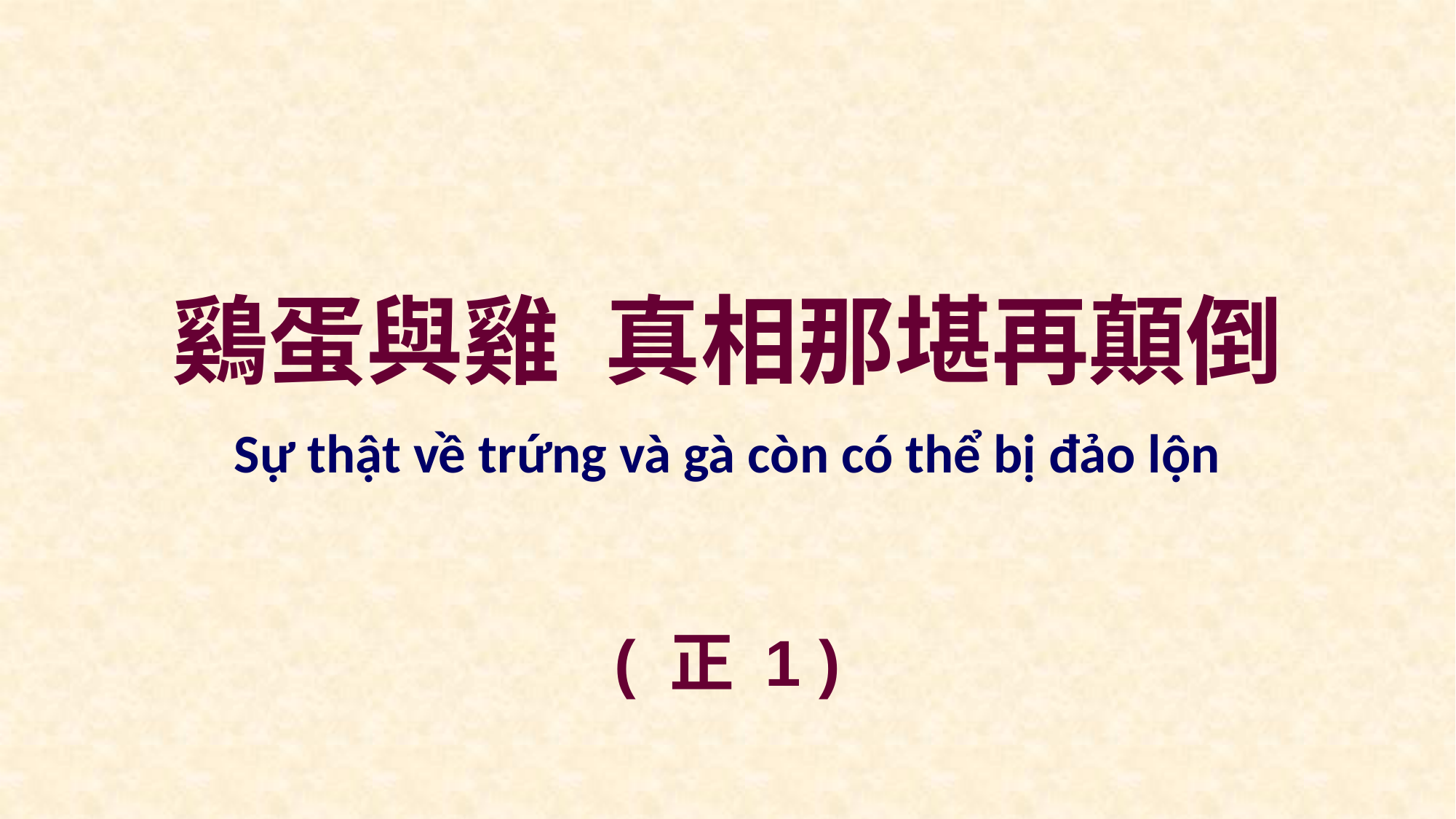

鷄蛋與雞  真相那堪再顛倒
Sự thật về trứng và gà còn có thể bị đảo lộn
( 正 1 )